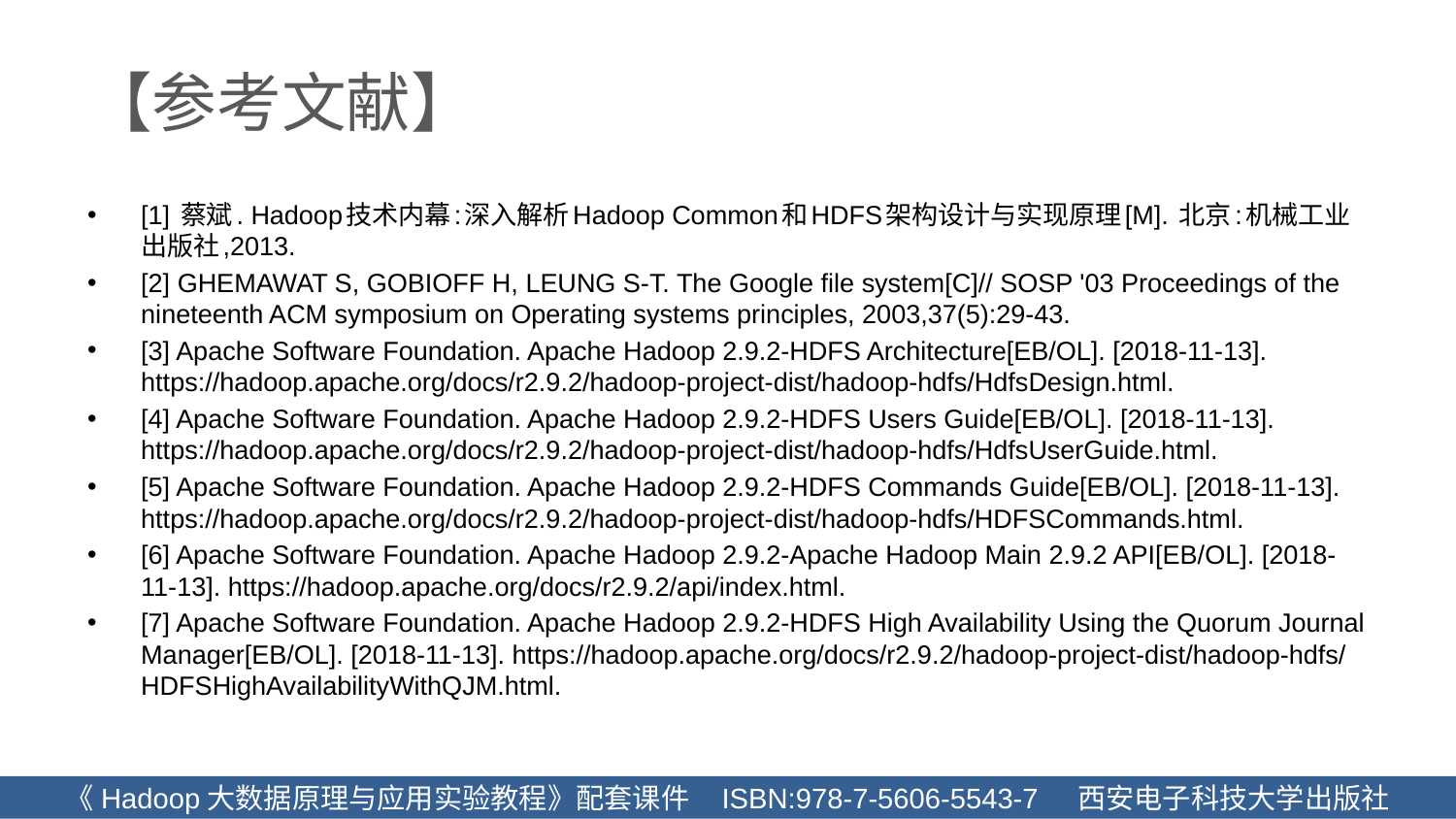

# 【参考文献】
[1] 蔡斌. Hadoop技术内幕:深入解析Hadoop Common和HDFS架构设计与实现原理[M]. 北京:机械工业出版社,2013.
[2] GHEMAWAT S, GOBIOFF H, LEUNG S-T. The Google file system[C]// SOSP '03 Proceedings of the nineteenth ACM symposium on Operating systems principles, 2003,37(5):29-43.
[3] Apache Software Foundation. Apache Hadoop 2.9.2-HDFS Architecture[EB/OL]. [2018-11-13]. https://hadoop.apache.org/docs/r2.9.2/hadoop-project-dist/hadoop-hdfs/HdfsDesign.html.
[4] Apache Software Foundation. Apache Hadoop 2.9.2-HDFS Users Guide[EB/OL]. [2018-11-13]. https://hadoop.apache.org/docs/r2.9.2/hadoop-project-dist/hadoop-hdfs/HdfsUserGuide.html.
[5] Apache Software Foundation. Apache Hadoop 2.9.2-HDFS Commands Guide[EB/OL]. [2018-11-13]. https://hadoop.apache.org/docs/r2.9.2/hadoop-project-dist/hadoop-hdfs/HDFSCommands.html.
[6] Apache Software Foundation. Apache Hadoop 2.9.2-Apache Hadoop Main 2.9.2 API[EB/OL]. [2018-11-13]. https://hadoop.apache.org/docs/r2.9.2/api/index.html.
[7] Apache Software Foundation. Apache Hadoop 2.9.2-HDFS High Availability Using the Quorum Journal Manager[EB/OL]. [2018-11-13]. https://hadoop.apache.org/docs/r2.9.2/hadoop-project-dist/hadoop-hdfs/HDFSHighAvailabilityWithQJM.html.